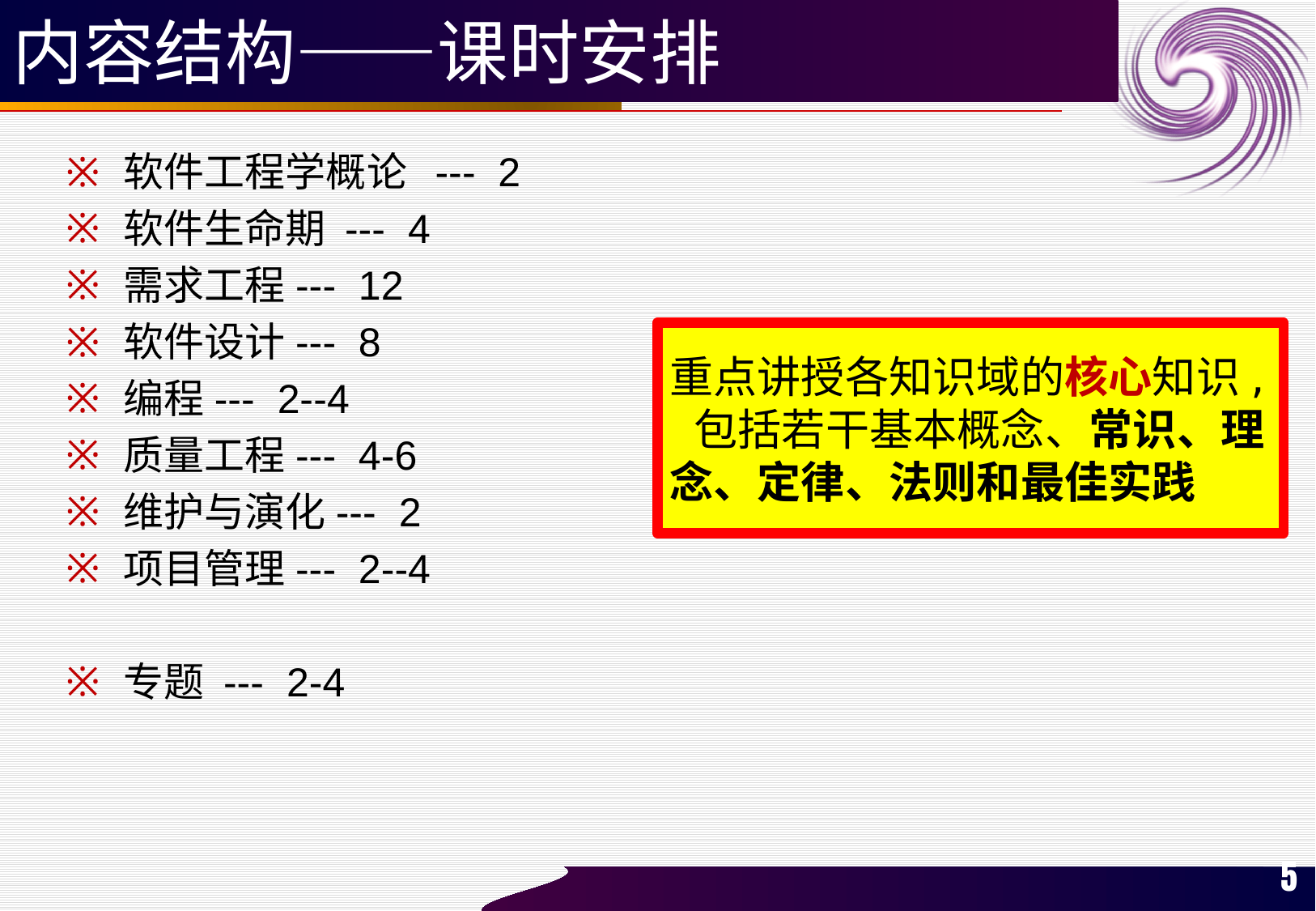

# 内容结构——课时安排
软件工程学概论  ---  2
软件生命期 ---  4
需求工程---  12
软件设计---  8
编程---  2--4
质量工程---  4-6
维护与演化---  2
项目管理---  2--4

专题 ---  2-4

重点讲授各知识域的核心知识,  包括若干基本概念、常识、理念、定律、法则和最佳实践
5